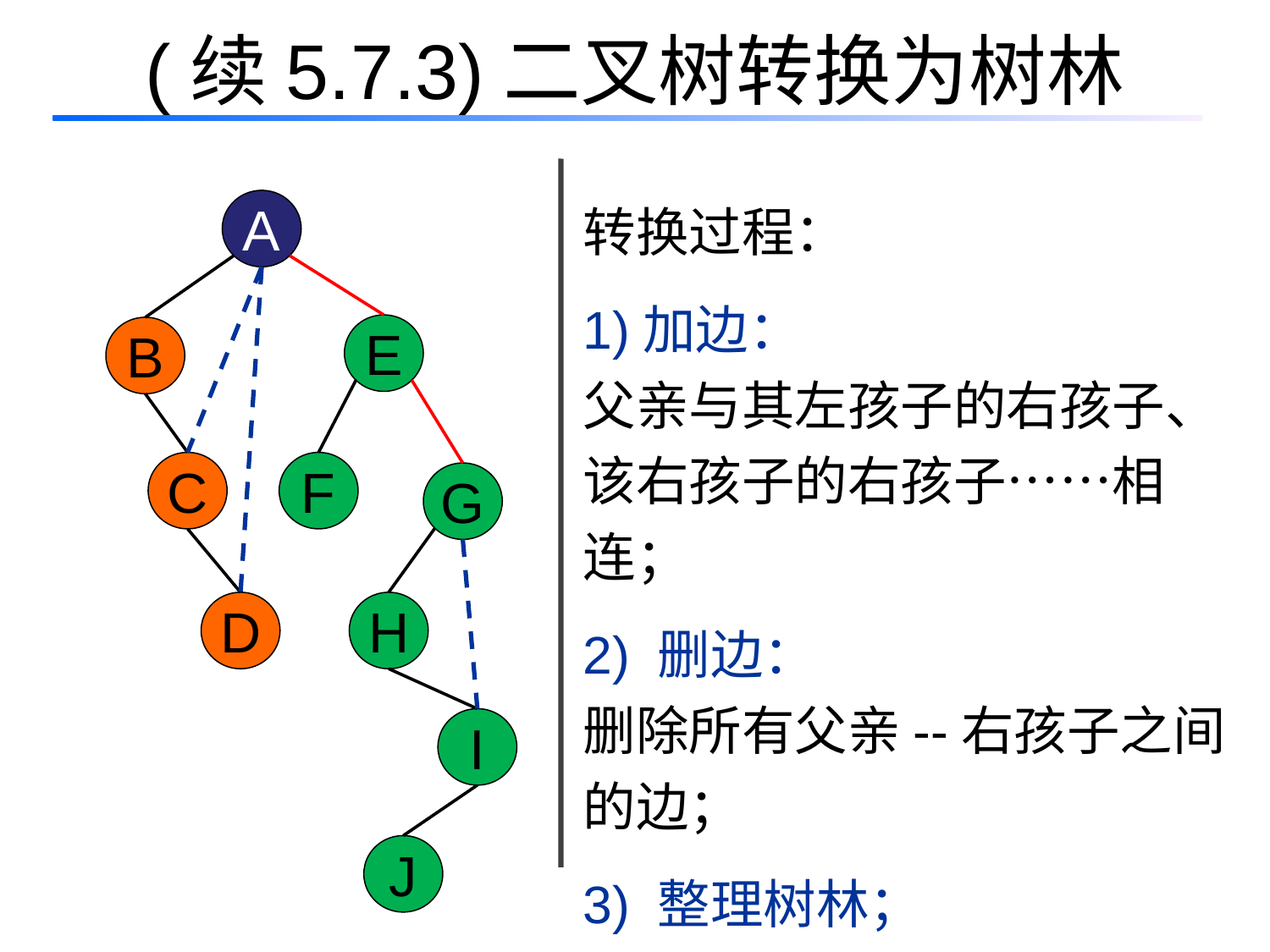

# (续5.7.3)二叉树转换为树林

转换过程：
1)加边：
父亲与其左孩子的右孩子、该右孩子的右孩子……相连；
2) 删边：
删除所有父亲--右孩子之间的边；
3) 整理树林；
A
E
B
C
F
G
D
H
I
J